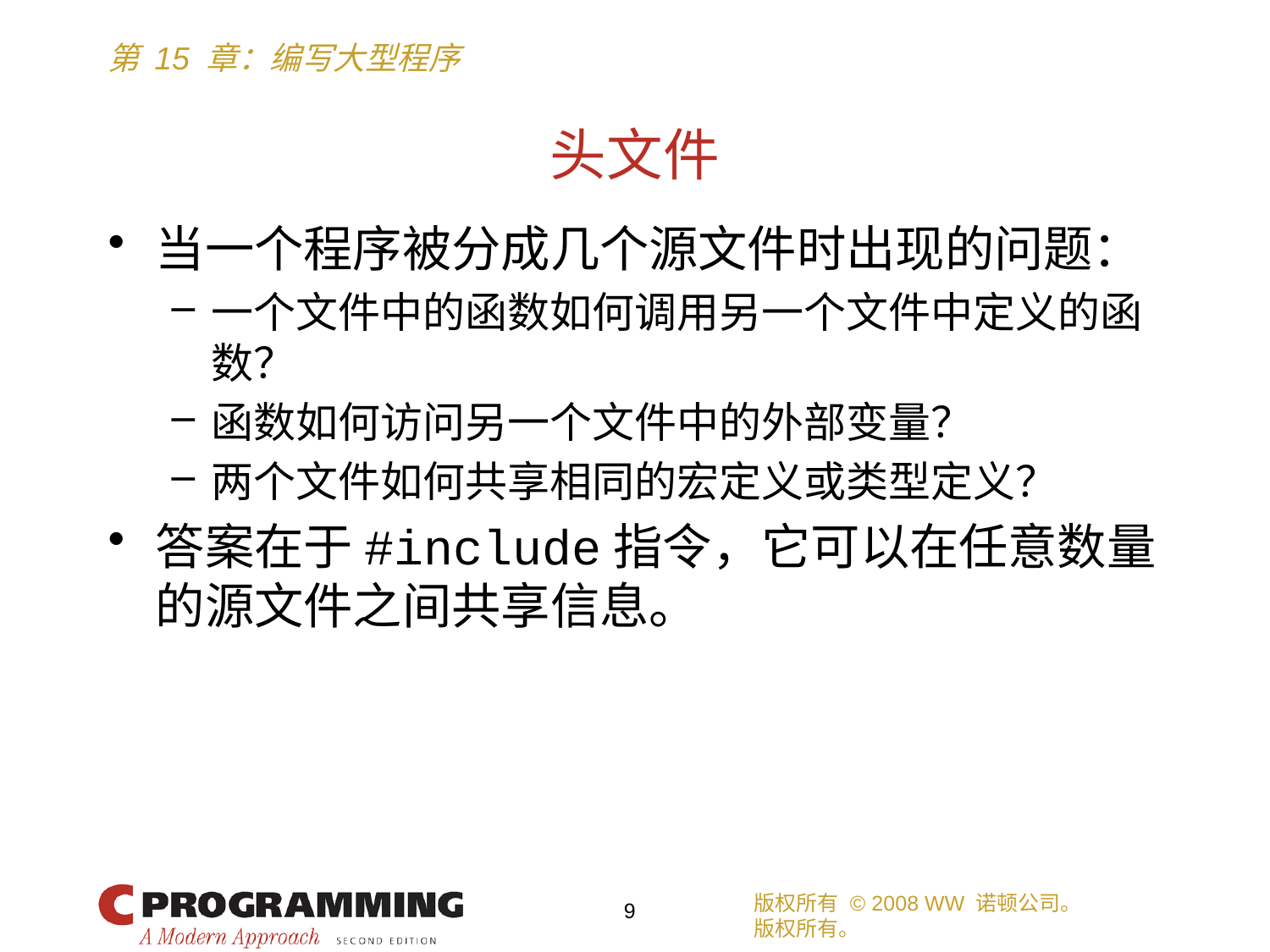

# 头文件
当一个程序被分成几个源文件时出现的问题：
一个文件中的函数如何调用另一个文件中定义的函数？
函数如何访问另一个文件中的外部变量？
两个文件如何共享相同的宏定义或类型定义？
答案在于#include指令，它可以在任意数量的源文件之间共享信息。
版权所有 © 2008 WW 诺顿公司。
版权所有。
9